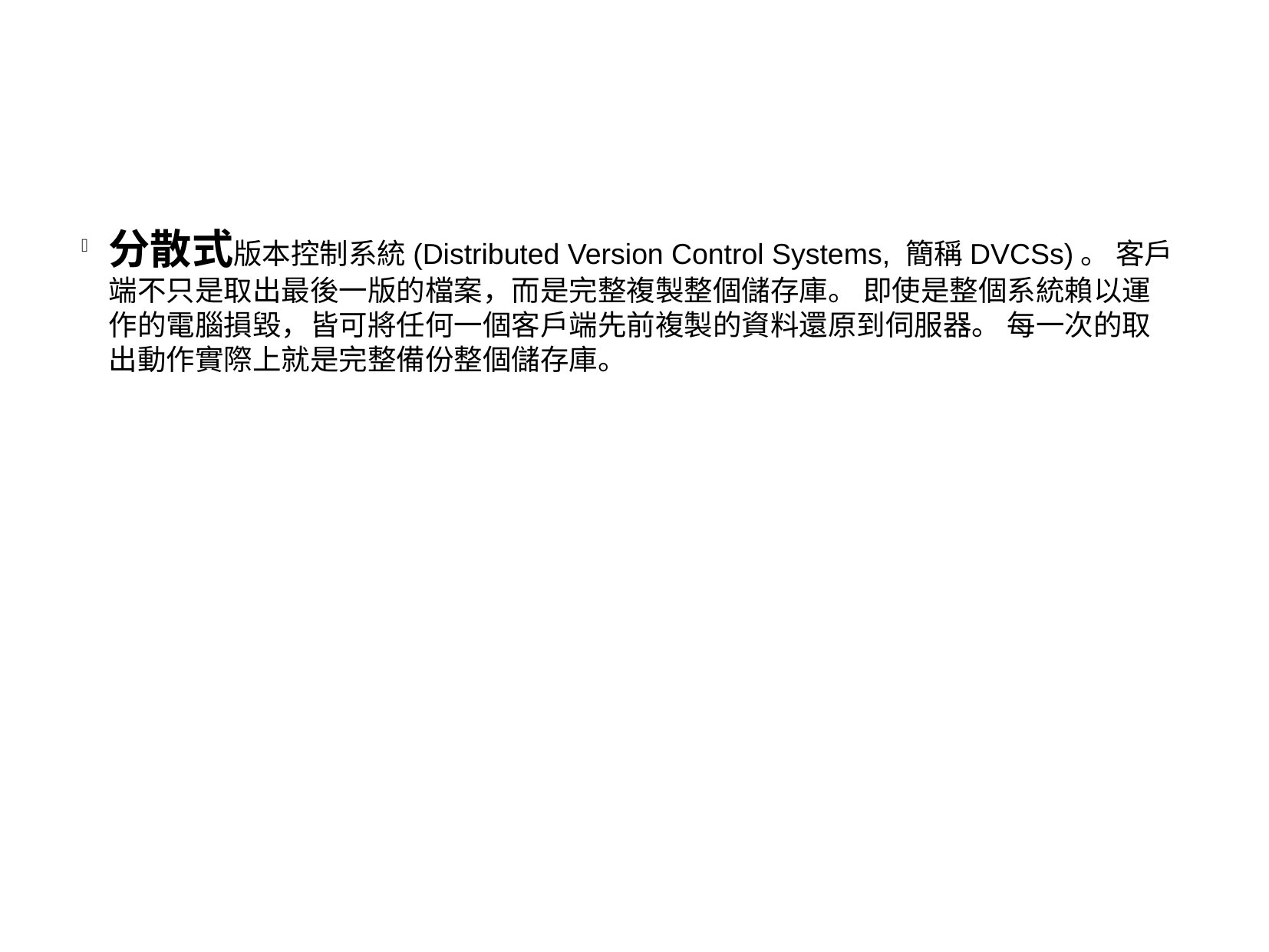

分散式版本控制系統(Distributed Version Control Systems, 簡稱DVCSs)。 客戶端不只是取出最後一版的檔案，而是完整複製整個儲存庫。 即使是整個系統賴以運作的電腦損毀，皆可將任何一個客戶端先前複製的資料還原到伺服器。 每一次的取出動作實際上就是完整備份整個儲存庫。